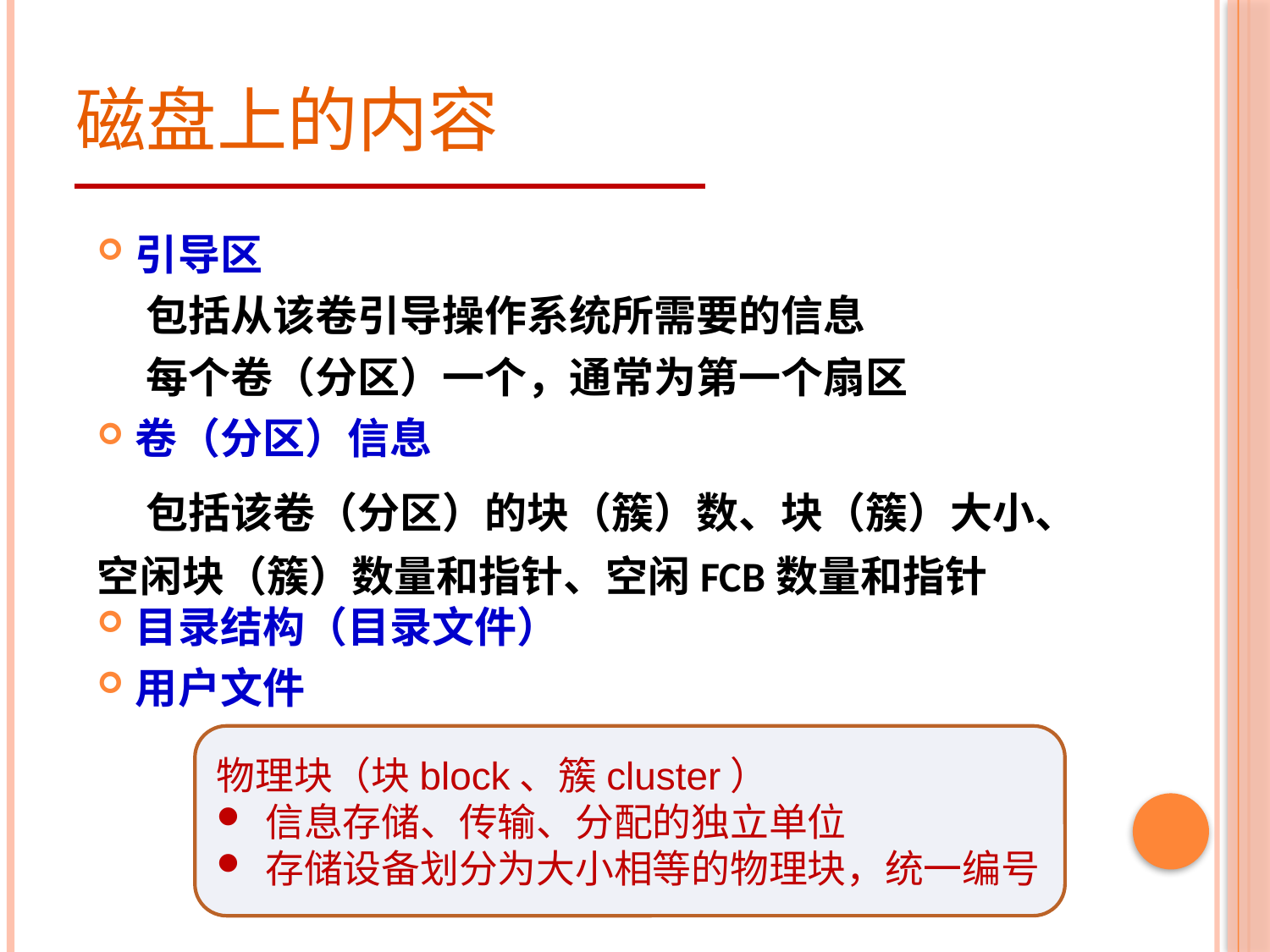

# 磁盘上的内容
引导区
    包括从该卷引导操作系统所需要的信息
    每个卷（分区）一个，通常为第一个扇区
卷（分区）信息
    包括该卷（分区）的块（簇）数、块（簇）大小、空闲块（簇）数量和指针、空闲FCB数量和指针
目录结构（目录文件）
用户文件
物理块（块block、簇cluster）
 信息存储、传输、分配的独立单位
 存储设备划分为大小相等的物理块，统一编号